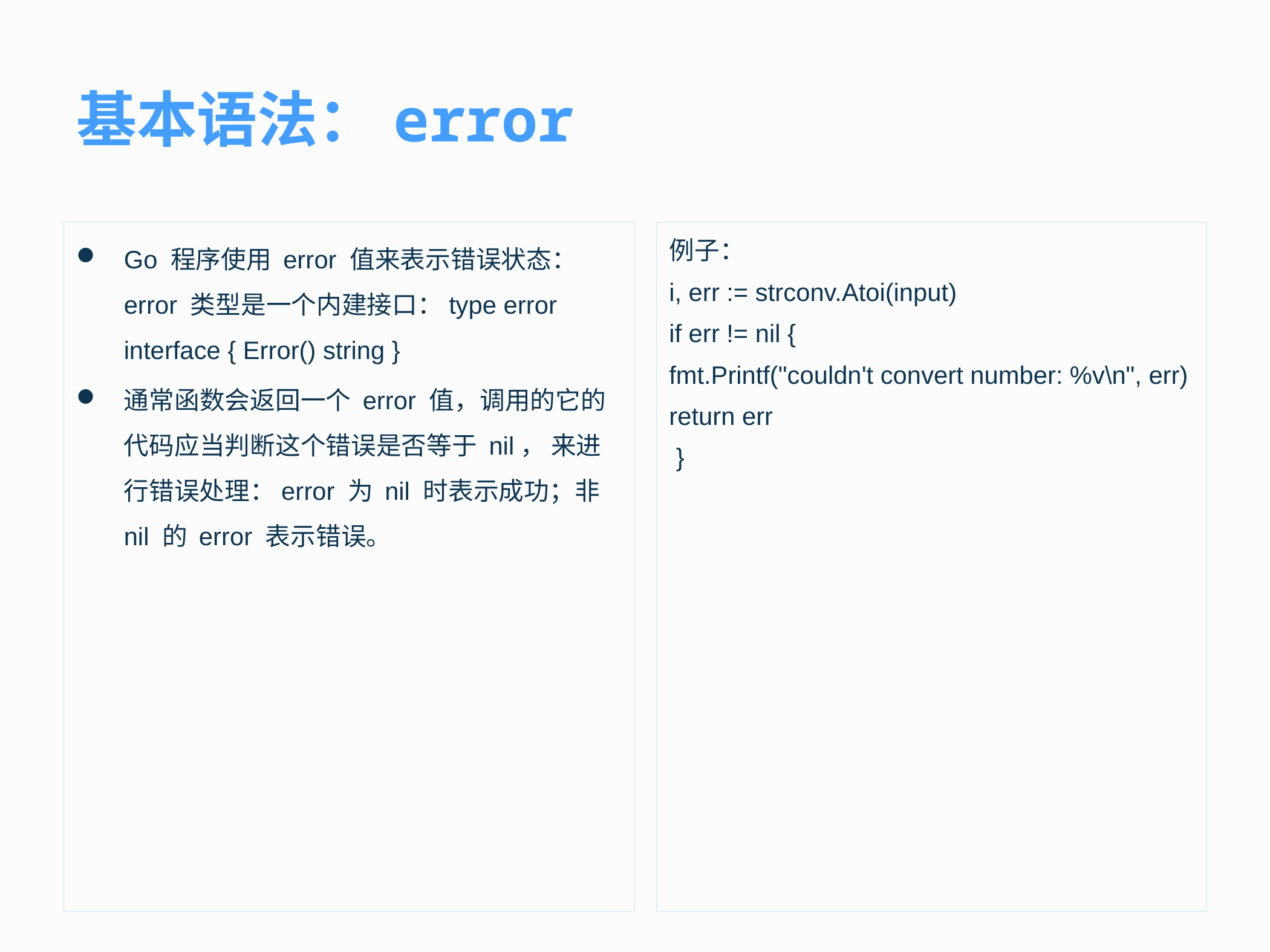

# 基本语法：error
Go 程序使用 error 值来表示错误状态：error 类型是一个内建接口：type error interface { Error() string }
通常函数会返回一个 error 值，调用的它的代码应当判断这个错误是否等于 nil， 来进行错误处理：error 为 nil 时表示成功；非 nil 的 error 表示错误。
例子：
i, err := strconv.Atoi(input)
if err != nil {
fmt.Printf("couldn't convert number: %v\n", err)
return err
 }